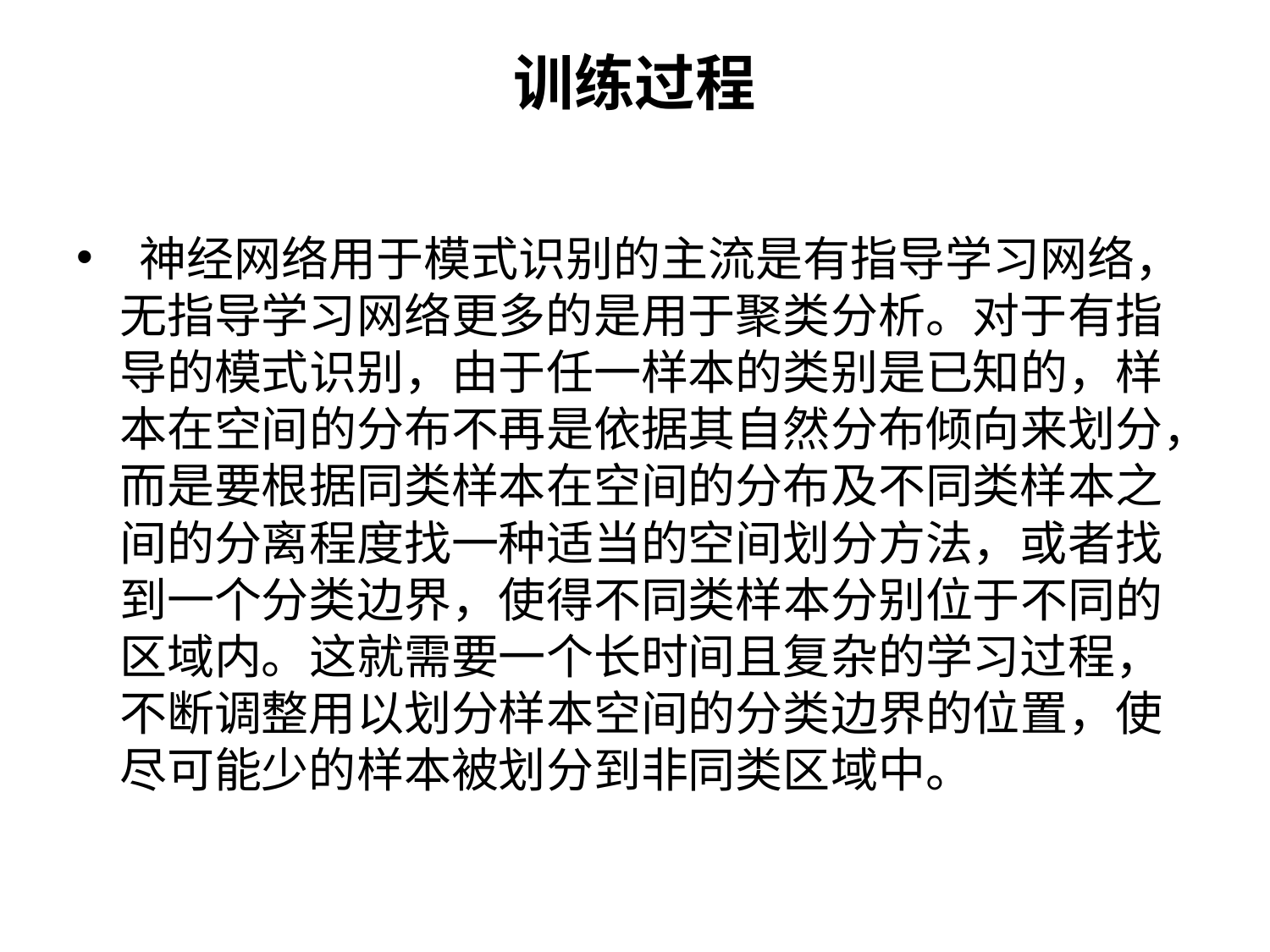

# 训练过程
 神经网络用于模式识别的主流是有指导学习网络，无指导学习网络更多的是用于聚类分析。对于有指导的模式识别，由于任一样本的类别是已知的，样本在空间的分布不再是依据其自然分布倾向来划分，而是要根据同类样本在空间的分布及不同类样本之间的分离程度找一种适当的空间划分方法，或者找到一个分类边界，使得不同类样本分别位于不同的区域内。这就需要一个长时间且复杂的学习过程，不断调整用以划分样本空间的分类边界的位置，使尽可能少的样本被划分到非同类区域中。